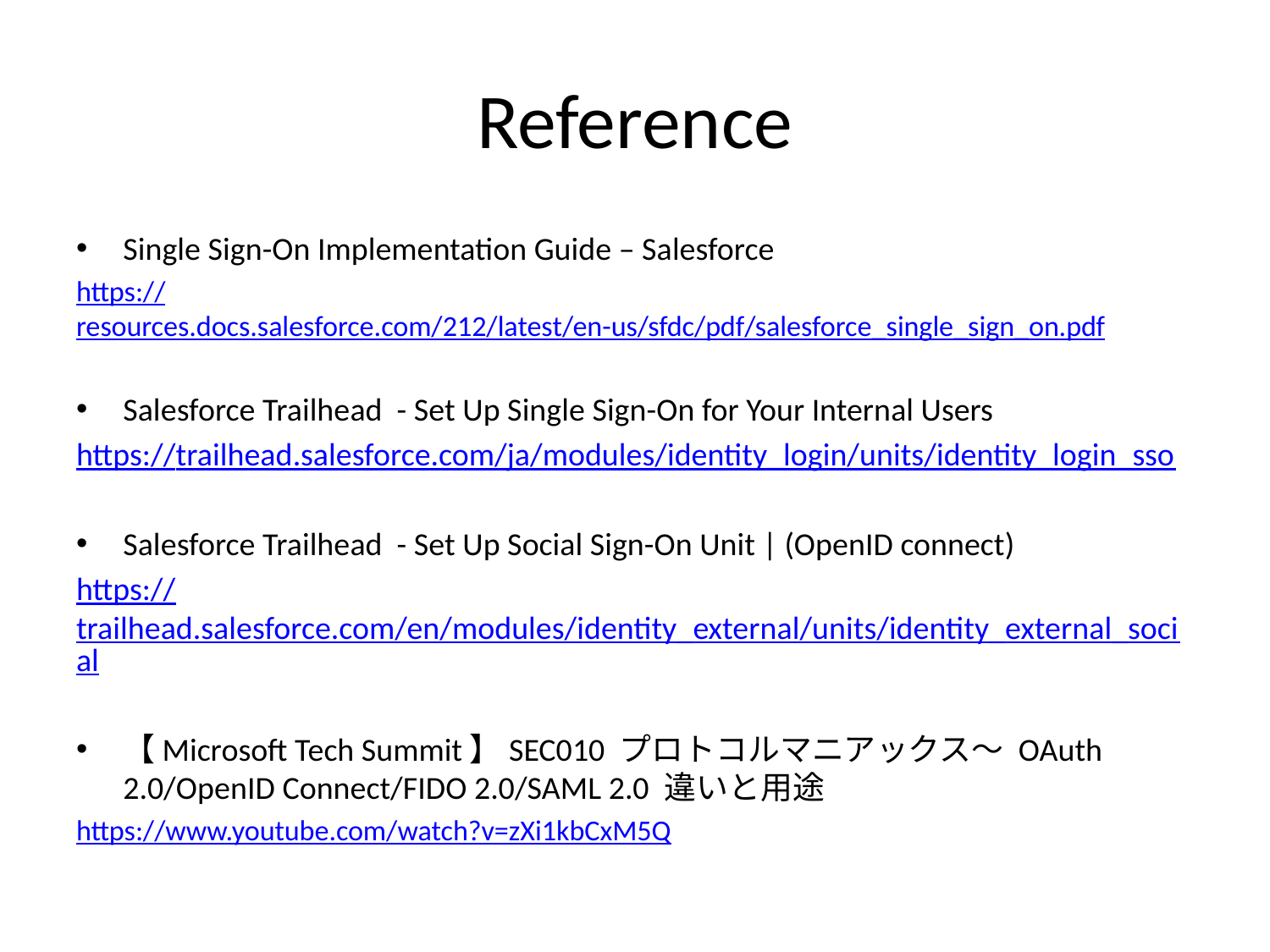

# Reference
Single Sign-On Implementation Guide – Salesforce
https://resources.docs.salesforce.com/212/latest/en-us/sfdc/pdf/salesforce_single_sign_on.pdf

Salesforce Trailhead  - Set Up Single Sign-On for Your Internal Users
https://trailhead.salesforce.com/ja/modules/identity_login/units/identity_login_sso

Salesforce Trailhead  - Set Up Social Sign-On Unit | (OpenID connect)
https://trailhead.salesforce.com/en/modules/identity_external/units/identity_external_social

【Microsoft Tech Summit】SEC010 プロトコルマニアックス～ OAuth 2.0/OpenID Connect/FIDO 2.0/SAML 2.0 違いと用途
https://www.youtube.com/watch?v=zXi1kbCxM5Q